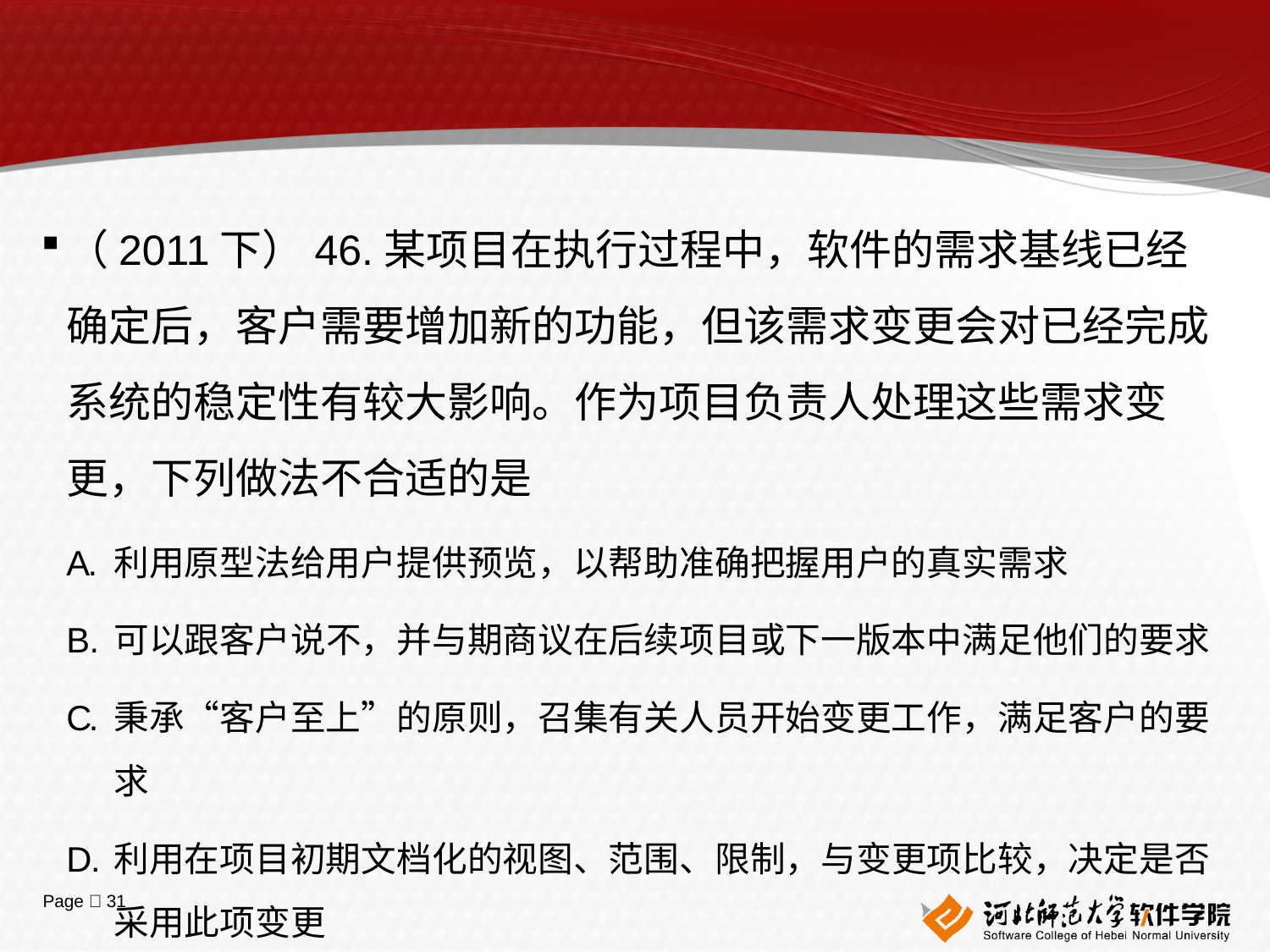

#
（2011下）46.某项目在执行过程中，软件的需求基线已经确定后，客户需要增加新的功能，但该需求变更会对已经完成系统的稳定性有较大影响。作为项目负责人处理这些需求变更，下列做法不合适的是
利用原型法给用户提供预览，以帮助准确把握用户的真实需求
可以跟客户说不，并与期商议在后续项目或下一版本中满足他们的要求
秉承“客户至上”的原则，召集有关人员开始变更工作，满足客户的要求
利用在项目初期文档化的视图、范围、限制，与变更项比较，决定是否采用此项变更